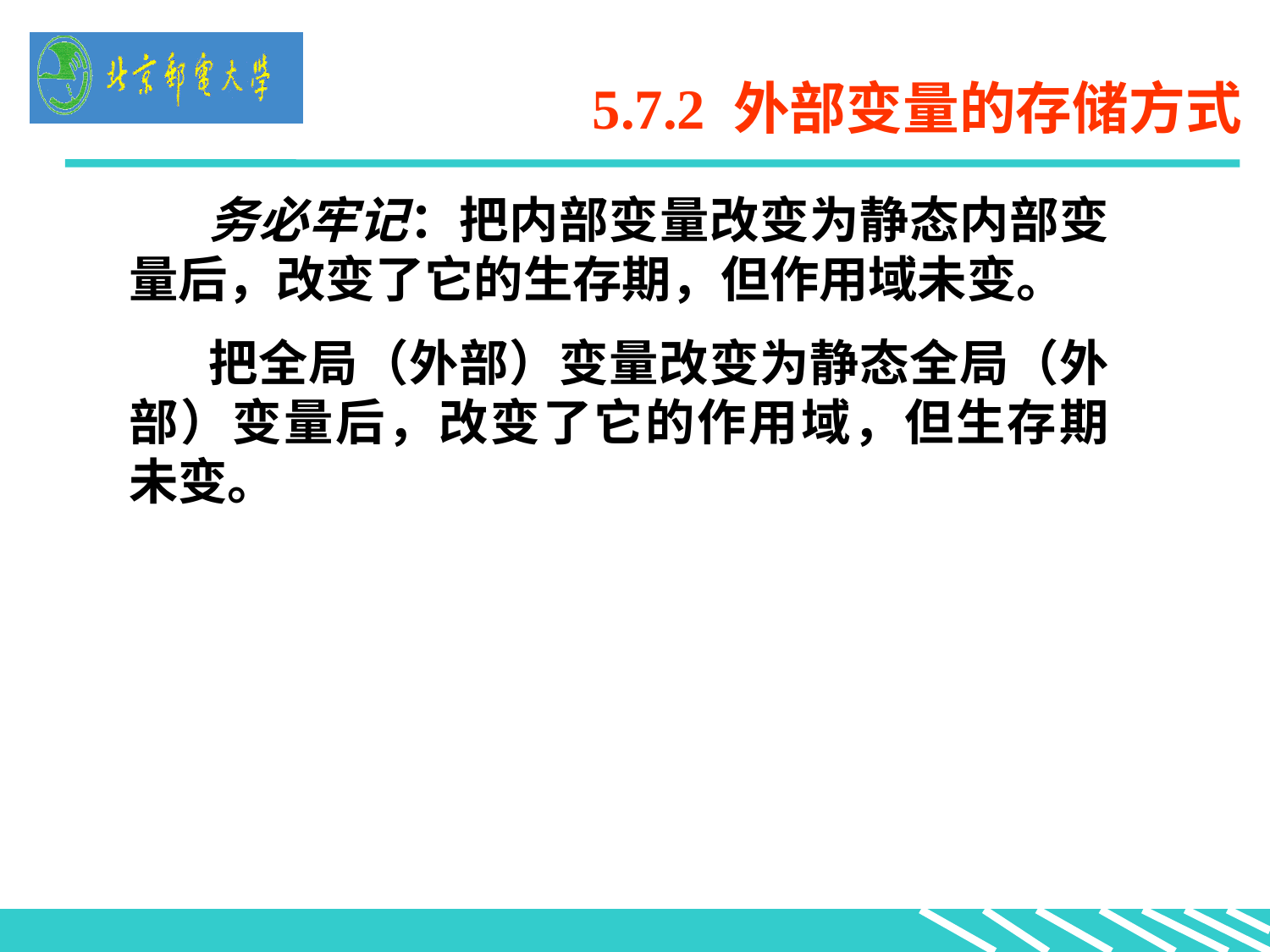

5.7.2 外部变量的存储方式
务必牢记：把内部变量改变为静态内部变量后，改变了它的生存期，但作用域未变。
把全局（外部）变量改变为静态全局（外部）变量后，改变了它的作用域，但生存期未变。